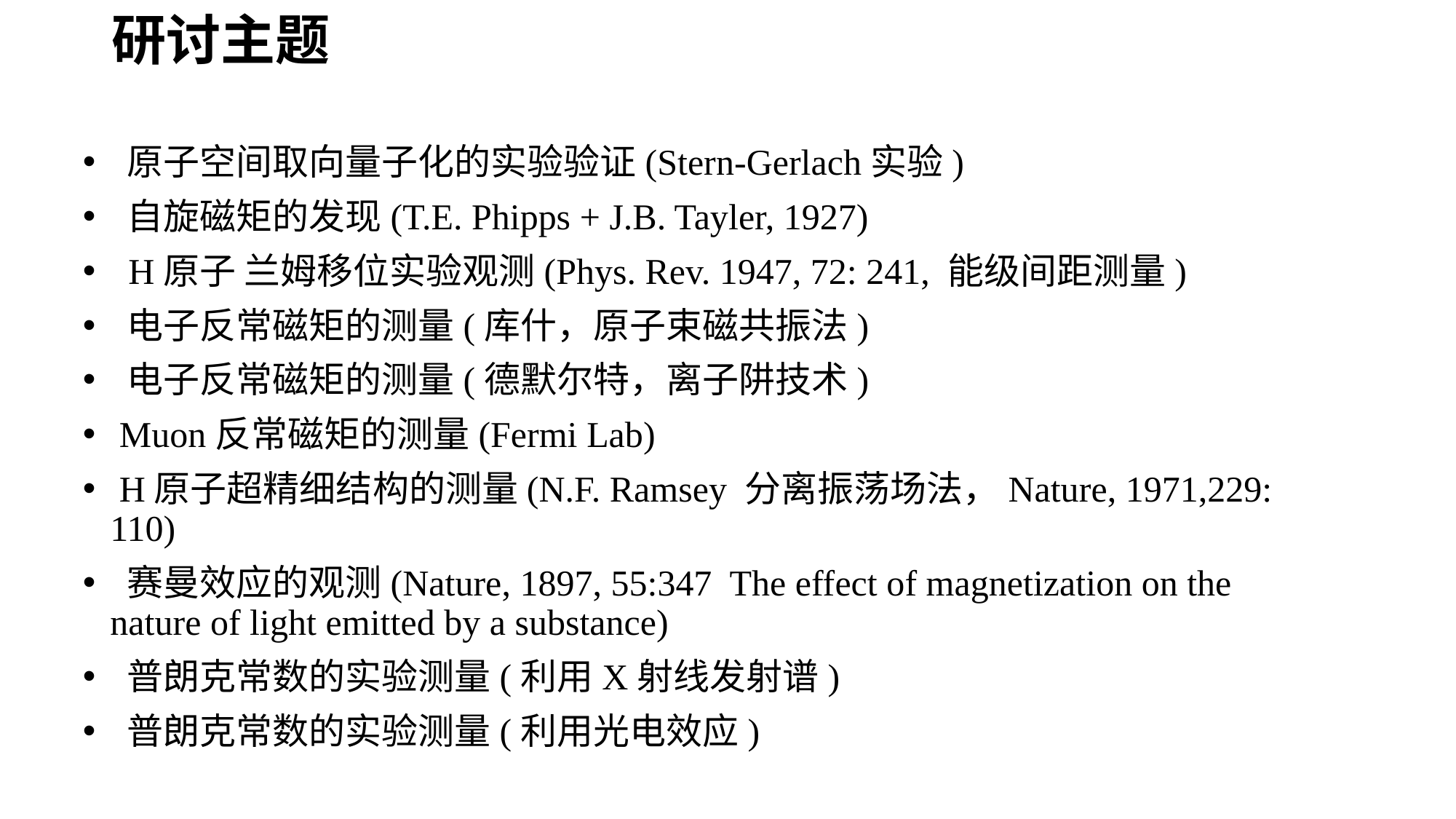

# 研讨主题
 原子空间取向量子化的实验验证(Stern-Gerlach实验)
 自旋磁矩的发现(T.E. Phipps + J.B. Tayler, 1927)
  H原子 兰姆移位实验观测(Phys. Rev. 1947, 72: 241, 能级间距测量)
 电子反常磁矩的测量(库什，原子束磁共振法)
 电子反常磁矩的测量(德默尔特，离子阱技术)
 Muon反常磁矩的测量(Fermi Lab)
 H原子超精细结构的测量(N.F. Ramsey 分离振荡场法，Nature, 1971,229: 110)
 赛曼效应的观测(Nature, 1897, 55:347  The effect of magnetization on the nature of light emitted by a substance)
 普朗克常数的实验测量(利用X射线发射谱)
 普朗克常数的实验测量(利用光电效应)